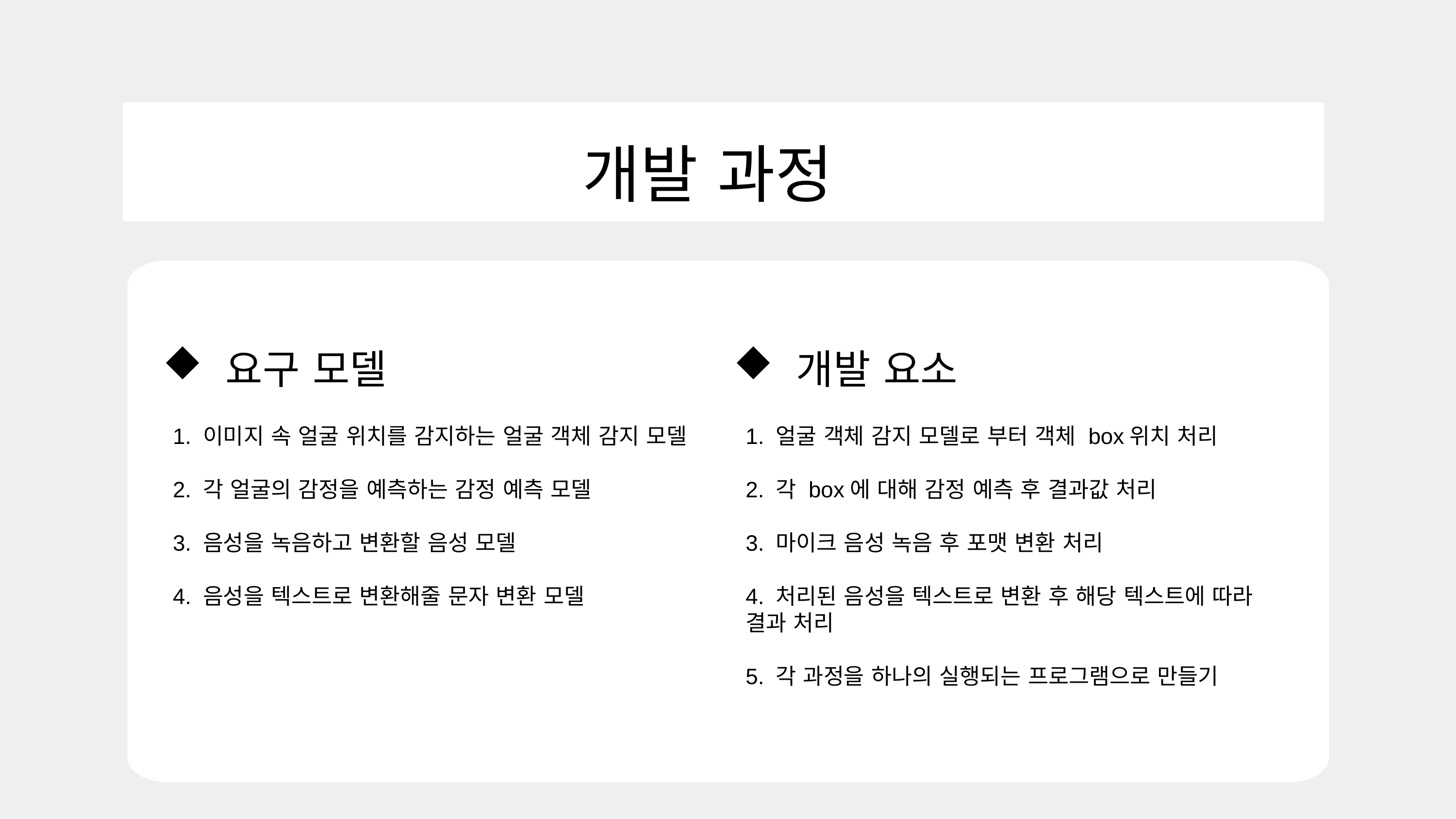

개발 과정

 요구 모델

 개발 요소
1. 이미지 속 얼굴 위치를 감지하는 얼굴 객체 감지 모델

2. 각 얼굴의 감정을 예측하는 감정 예측 모델

3. 음성을 녹음하고 변환할 음성 모델

4. 음성을 텍스트로 변환해줄 문자 변환 모델
1. 얼굴 객체 감지 모델로 부터 객체 box위치 처리

2. 각 box에 대해 감정 예측 후 결과값 처리

3. 마이크 음성 녹음 후 포맷 변환 처리

4. 처리된 음성을 텍스트로 변환 후 해당 텍스트에 따라 결과 처리

5. 각 과정을 하나의 실행되는 프로그램으로 만들기